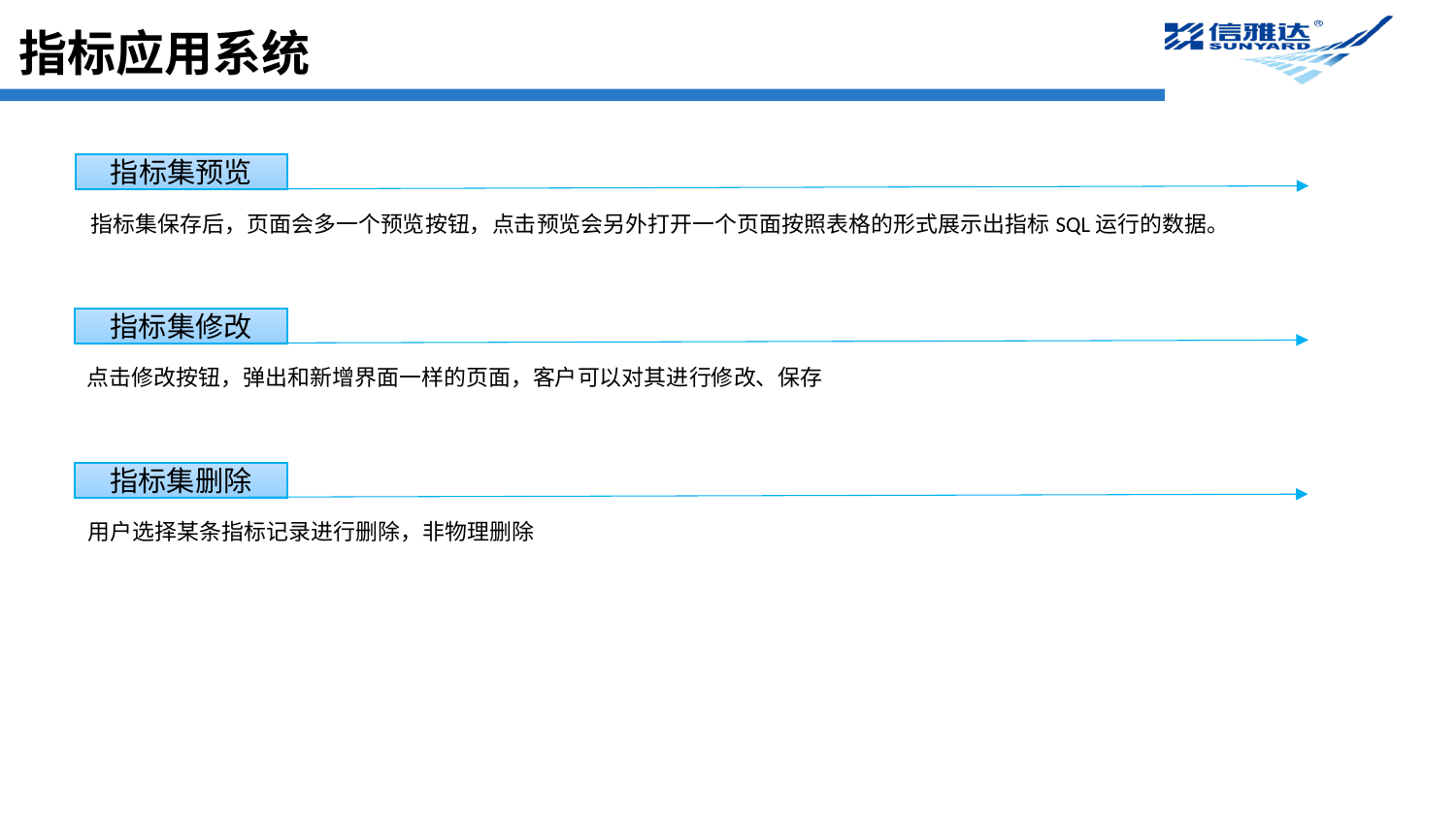

指标应用系统
指标集预览
指标集保存后，页面会多一个预览按钮，点击预览会另外打开一个页面按照表格的形式展示出指标SQL运行的数据。
指标集修改
点击修改按钮，弹出和新增界面一样的页面，客户可以对其进行修改、保存
指标集删除
用户选择某条指标记录进行删除，非物理删除